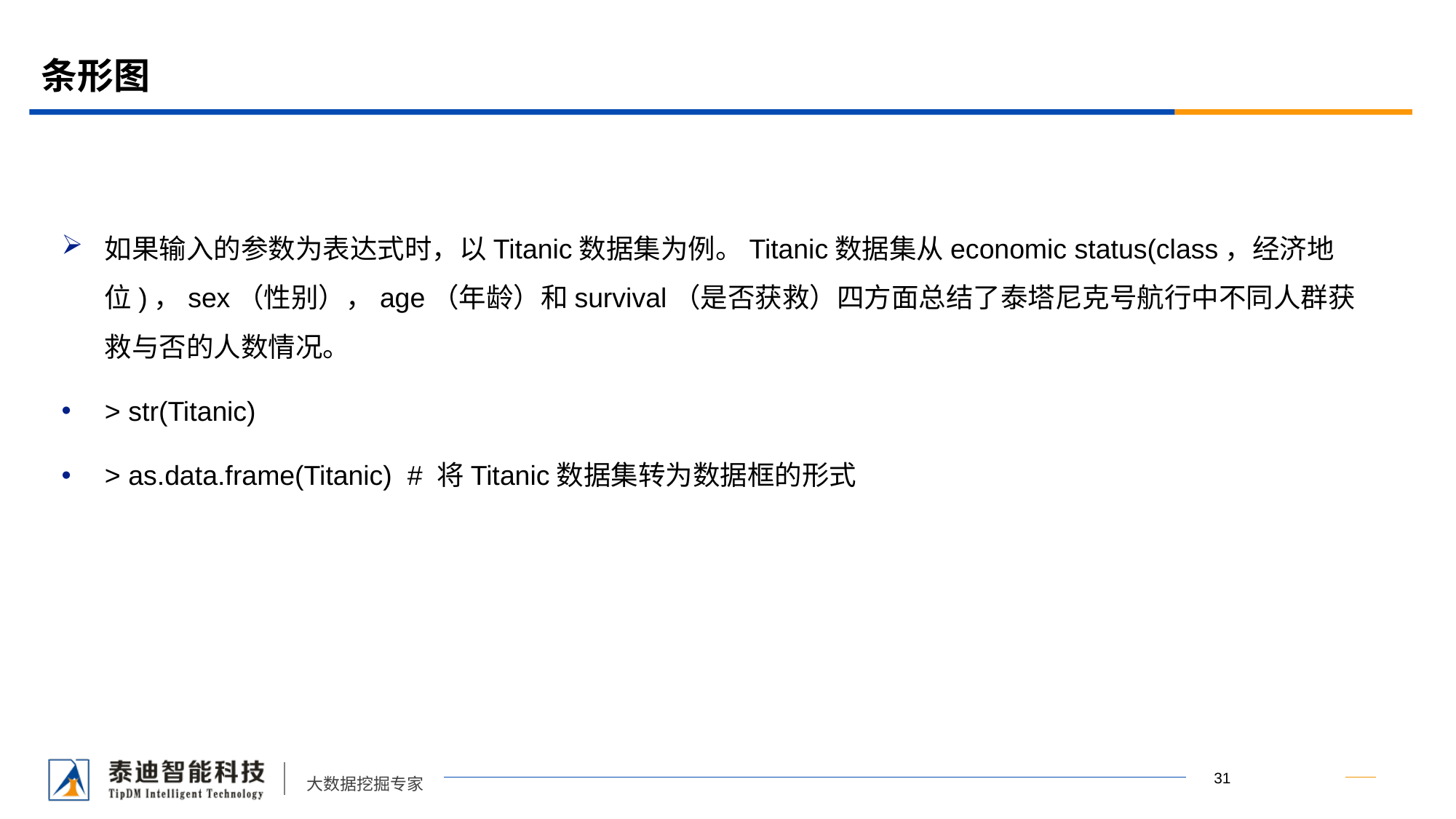

# 条形图

如果输入的参数为表达式时，以Titanic数据集为例。Titanic数据集从economic status(class，经济地位)，sex（性别），age（年龄）和survival（是否获救）四方面总结了泰塔尼克号航行中不同人群获救与否的人数情况。
> str(Titanic)
> as.data.frame(Titanic)  # 将Titanic数据集转为数据框的形式